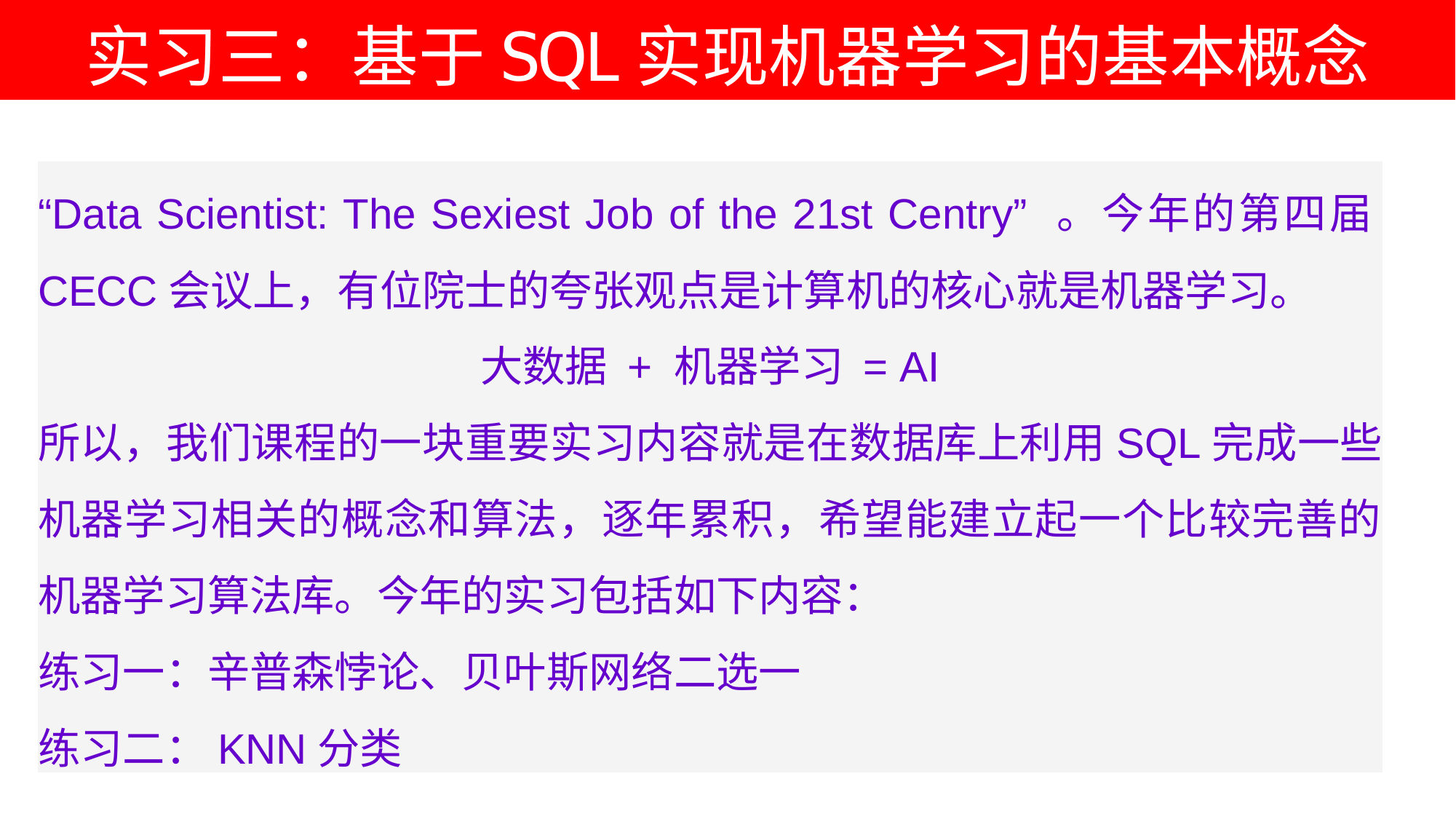

# 实习三：基于SQL实现机器学习的基本概念
“Data Scientist: The Sexiest Job of the 21st Centry” 。今年的第四届CECC会议上，有位院士的夸张观点是计算机的核心就是机器学习。
大数据 + 机器学习 = AI
所以，我们课程的一块重要实习内容就是在数据库上利用SQL完成一些机器学习相关的概念和算法，逐年累积，希望能建立起一个比较完善的机器学习算法库。今年的实习包括如下内容：
练习一：辛普森悖论、贝叶斯网络二选一
练习二：KNN分类